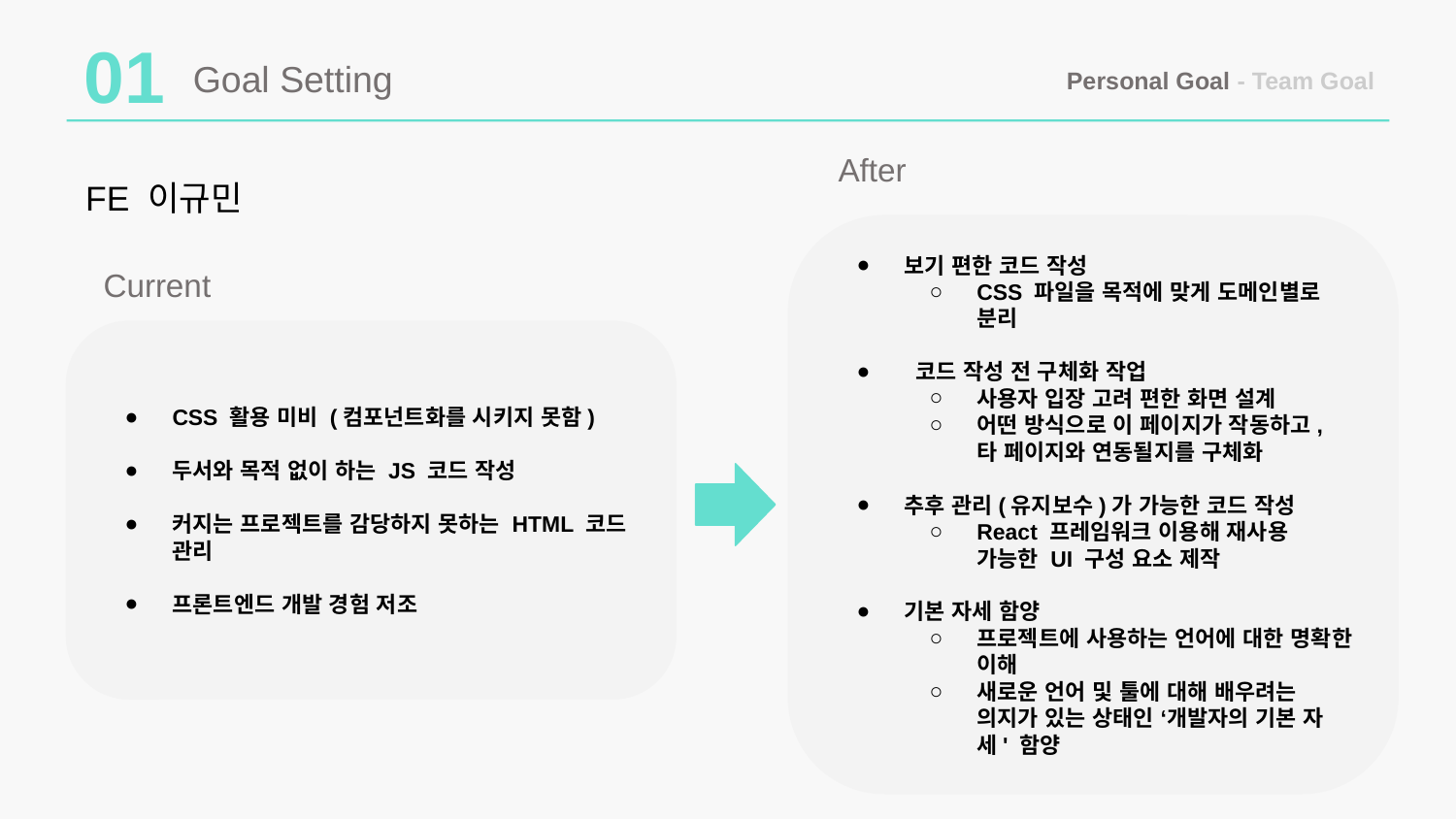

01
Goal Setting
Personal Goal - Team Goal

 After
FE 이규민
보기 편한 코드 작성
CSS 파일을 목적에 맞게 도메인별로 분리

 코드 작성 전 구체화 작업
사용자 입장 고려 편한 화면 설계
어떤 방식으로 이 페이지가 작동하고, 타 페이지와 연동될지를 구체화

추후 관리(유지보수)가 가능한 코드 작성
React 프레임워크 이용해 재사용 가능한 UI 구성 요소 제작

기본 자세 함양
프로젝트에 사용하는 언어에 대한 명확한 이해
새로운 언어 및 툴에 대해 배우려는 의지가 있는 상태인 ‘개발자의 기본 자세' 함양
 Current
CSS 활용 미비 (컴포넌트화를 시키지 못함)

두서와 목적 없이 하는 JS 코드 작성

커지는 프로젝트를 감당하지 못하는 HTML 코드 관리

프론트엔드 개발 경험 저조